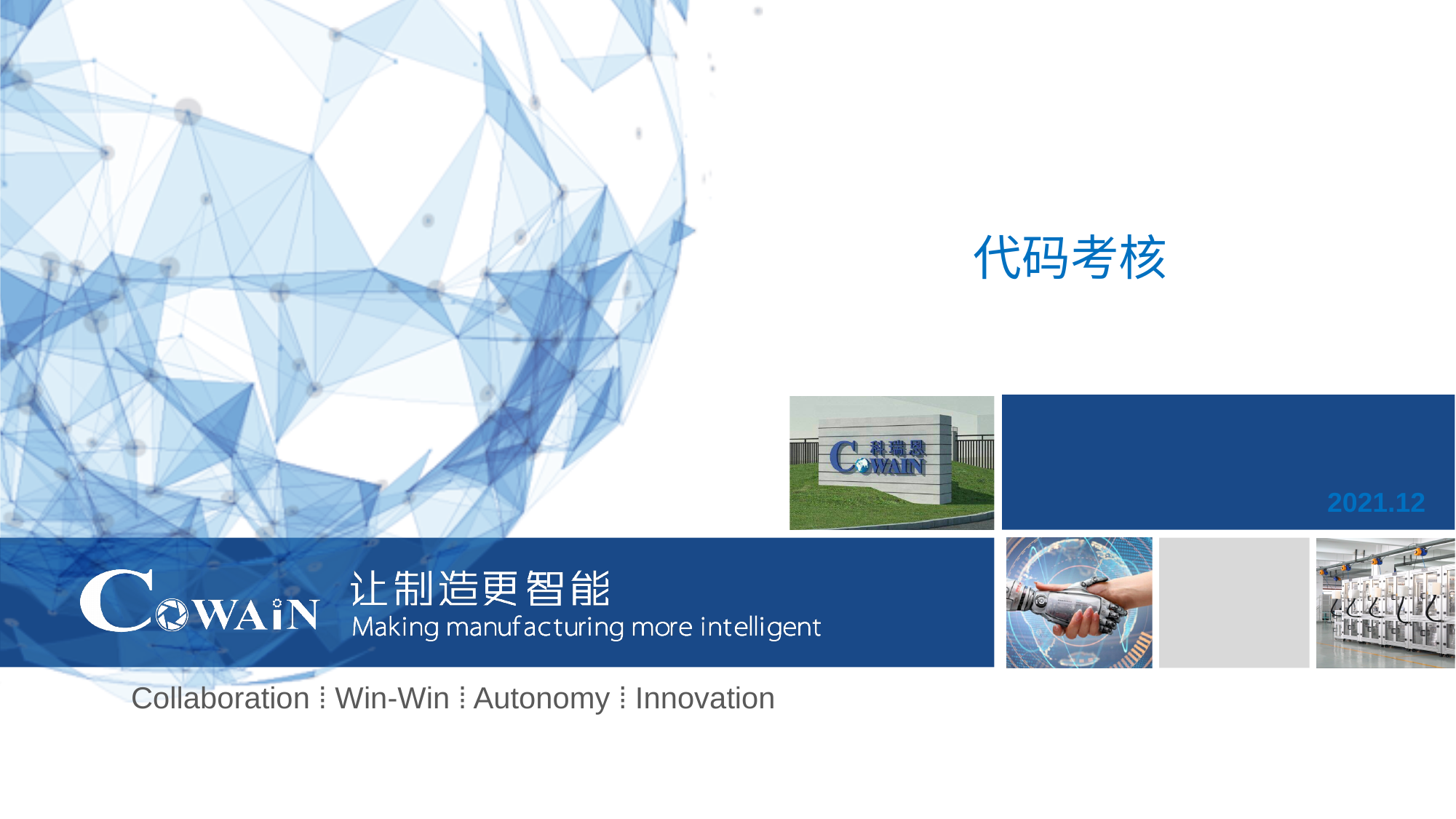

代码考核
 2021.12
Collaboration ⁞ Win-Win ⁞ Autonomy ⁞ Innovation